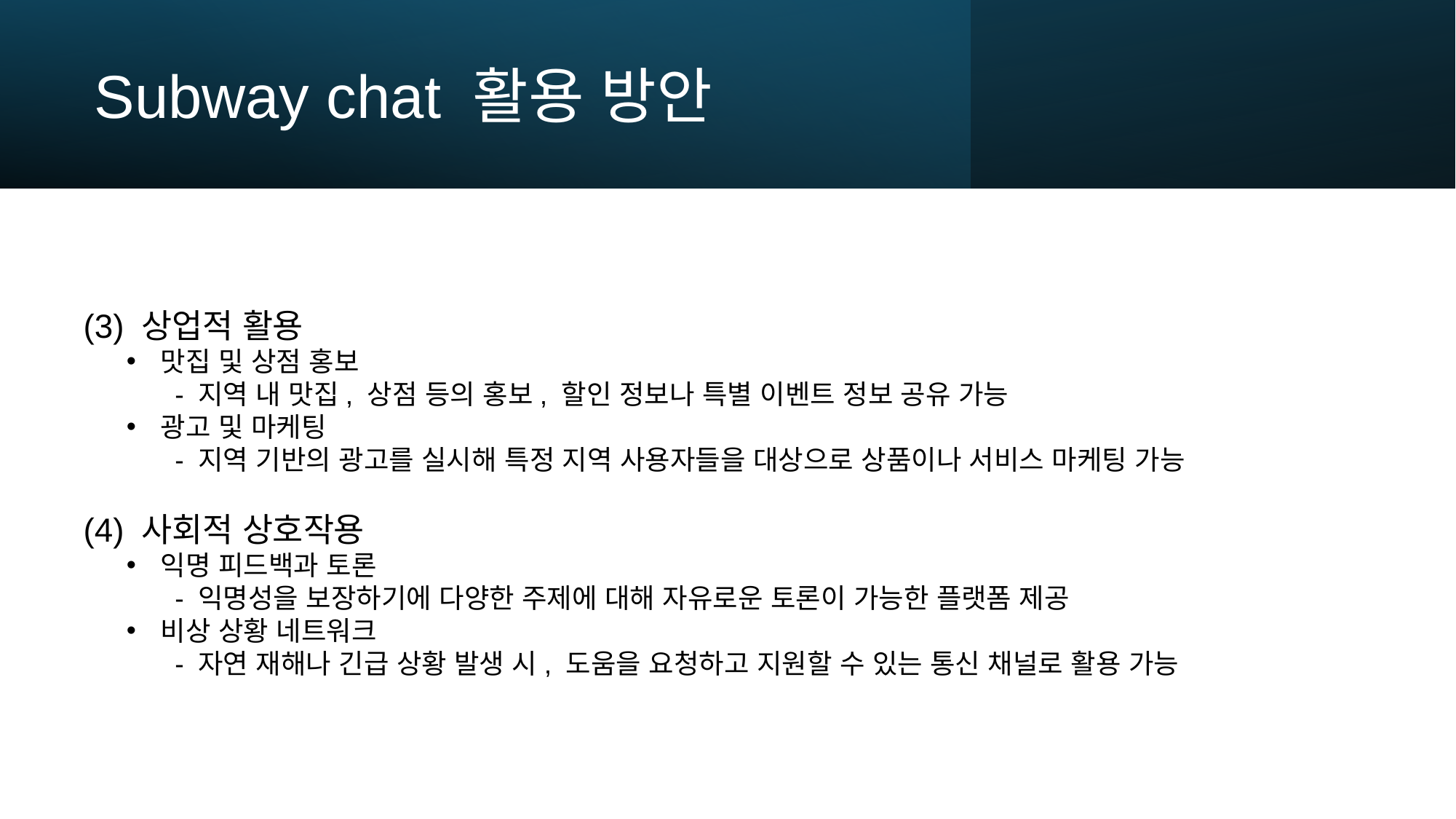

Subway chat 활용 방안
(3) 상업적 활용
맛집 및 상점 홍보
 - 지역 내 맛집, 상점 등의 홍보, 할인 정보나 특별 이벤트 정보 공유 가능
광고 및 마케팅
 - 지역 기반의 광고를 실시해 특정 지역 사용자들을 대상으로 상품이나 서비스 마케팅 가능
(4) 사회적 상호작용
익명 피드백과 토론
 - 익명성을 보장하기에 다양한 주제에 대해 자유로운 토론이 가능한 플랫폼 제공
비상 상황 네트워크
 - 자연 재해나 긴급 상황 발생 시, 도움을 요청하고 지원할 수 있는 통신 채널로 활용 가능